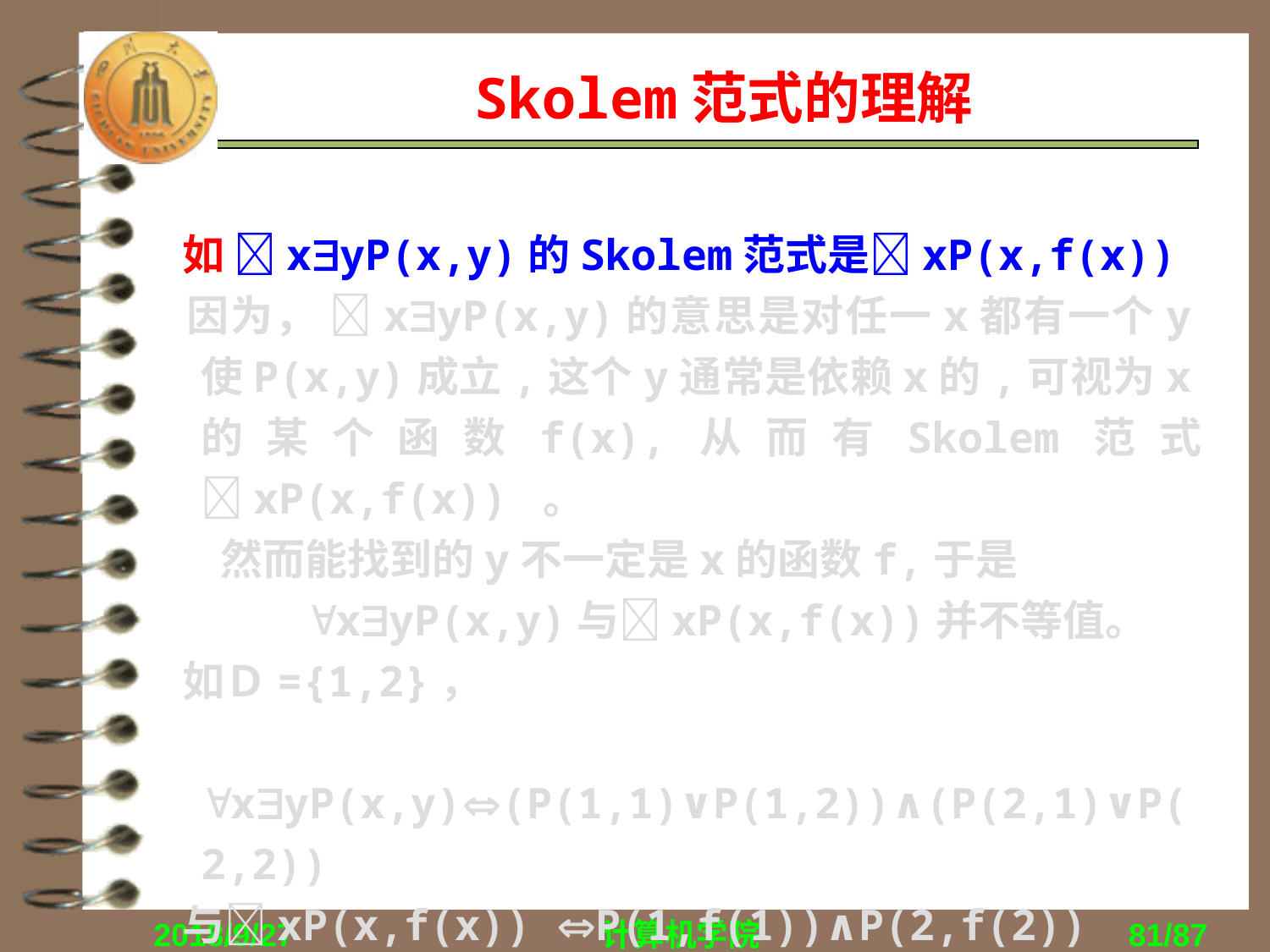

# Skolem范式的理解

  如 ∀x∃yP(x,y)的Skolem范式是∀xP(x,f(x))
  因为， ∀x∃yP(x,y)的意思是对任一x都有一个y使P(x,y)成立,这个y通常是依赖x的,可视为x的某个函数f(x),从而有Skolem范式∀xP(x,f(x)) 。
      然而能找到的y不一定是x的函数f,于是
      ∀x∃yP(x,y)与∀xP(x,f(x))并不等值。
  如Ｄ={1,2}，
  ∀x∃yP(x,y)⇔(P(1,1)∨P(1,2))∧(P(2,1)∨P(2,2))
  与∀xP(x,f(x)) ⇔P(1,f(1))∧P(2,f(2))
  两者明显不等值,但在不可满足的意义下是一致的。
2018/9/27
计算机学院
81/87